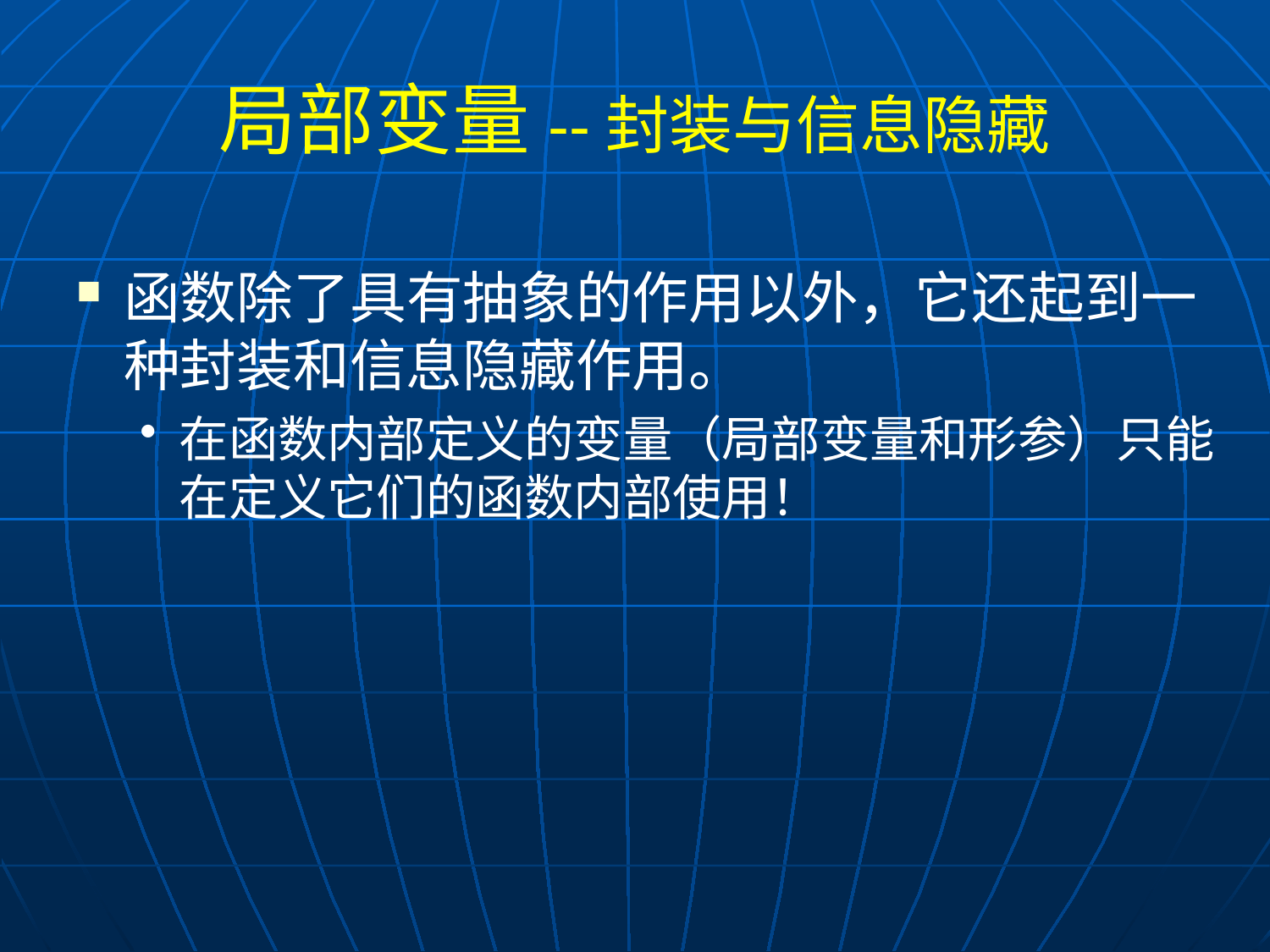

# 局部变量--封装与信息隐藏
函数除了具有抽象的作用以外，它还起到一种封装和信息隐藏作用。
在函数内部定义的变量（局部变量和形参）只能在定义它们的函数内部使用！